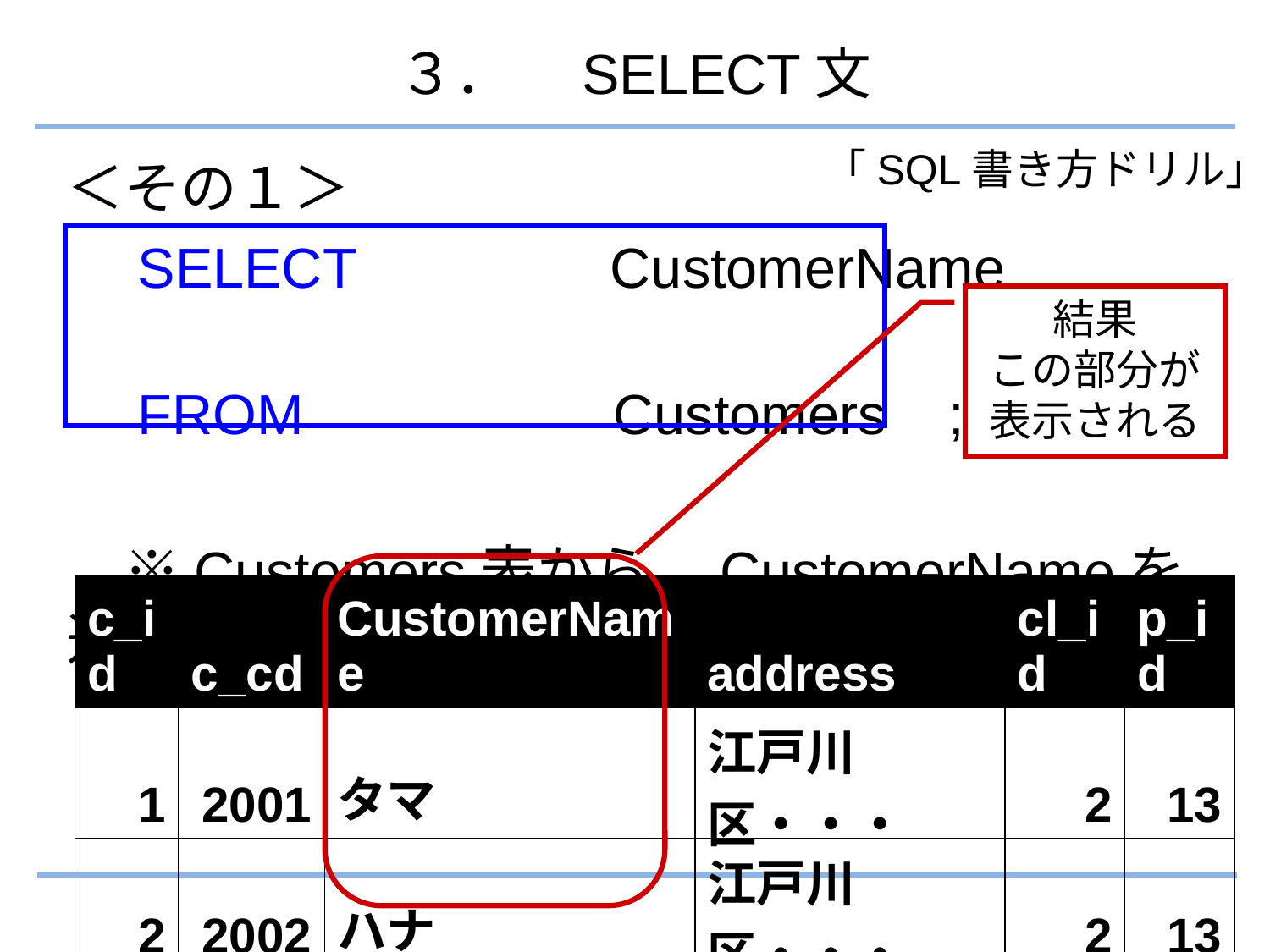

３．　SELECT文
「SQL書き方ドリル」
＜その１＞
　SELECT　　　　CustomerName
　FROM　　　　　Customers    ;

　※Customers表から、CustomerNameを選択

結果
この部分が表示される

| c\_id | c\_cd | CustomerName | address | cl\_id | p\_id |
| --- | --- | --- | --- | --- | --- |
| 1 | 2001 | タマ | 江戸川区・・・ | 2 | 13 |
| 2 | 2002 | ハナ | 江戸川区・・・ | 2 | 13 |
| 3 | 2003 | ミケ | 館林市・・・ | 2 | 10 |